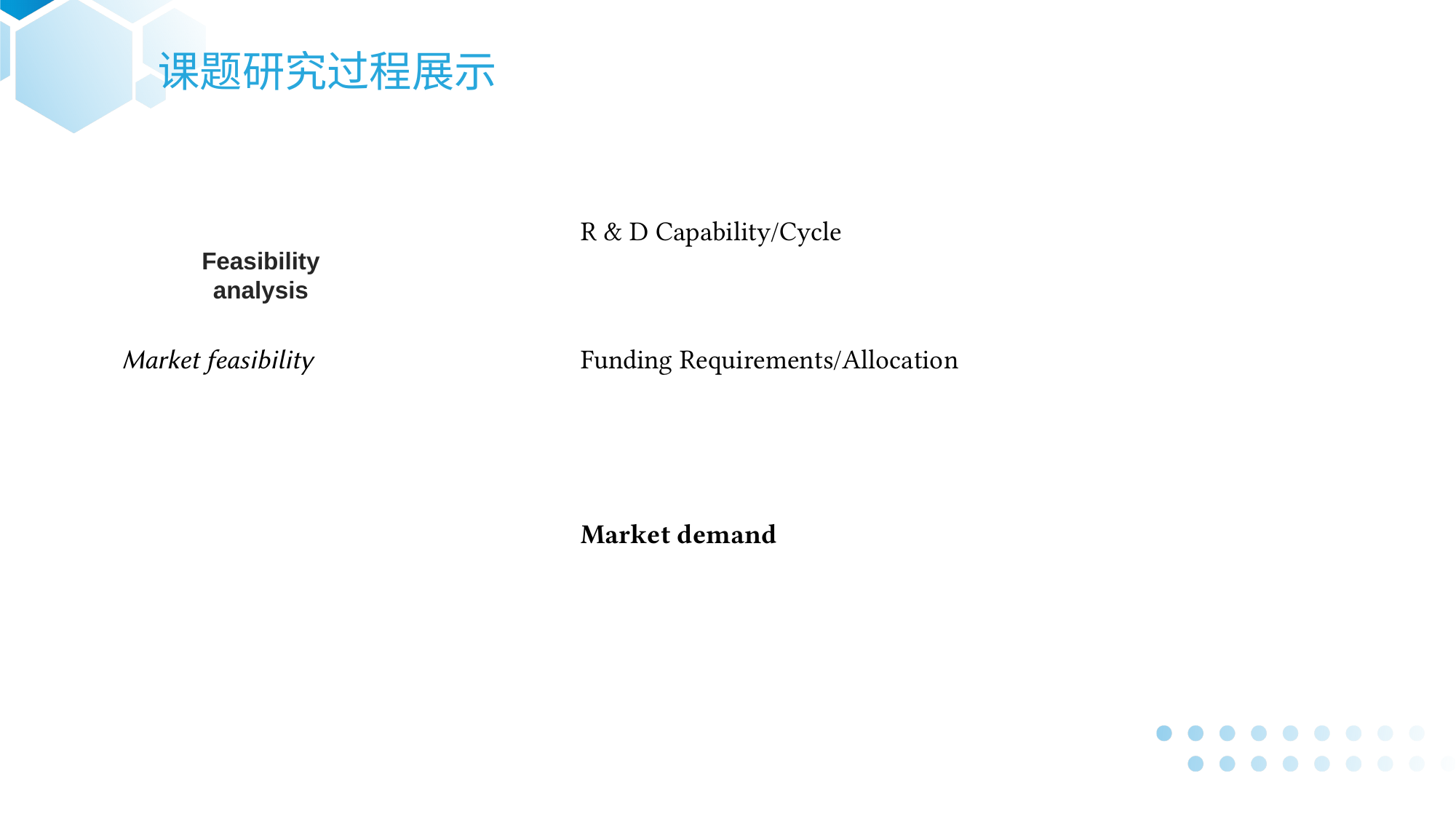

课题研究过程展示
R & D Capability/Cycle
Feasibility analysis
Market feasibility
Funding Requirements/Allocation
Market demand